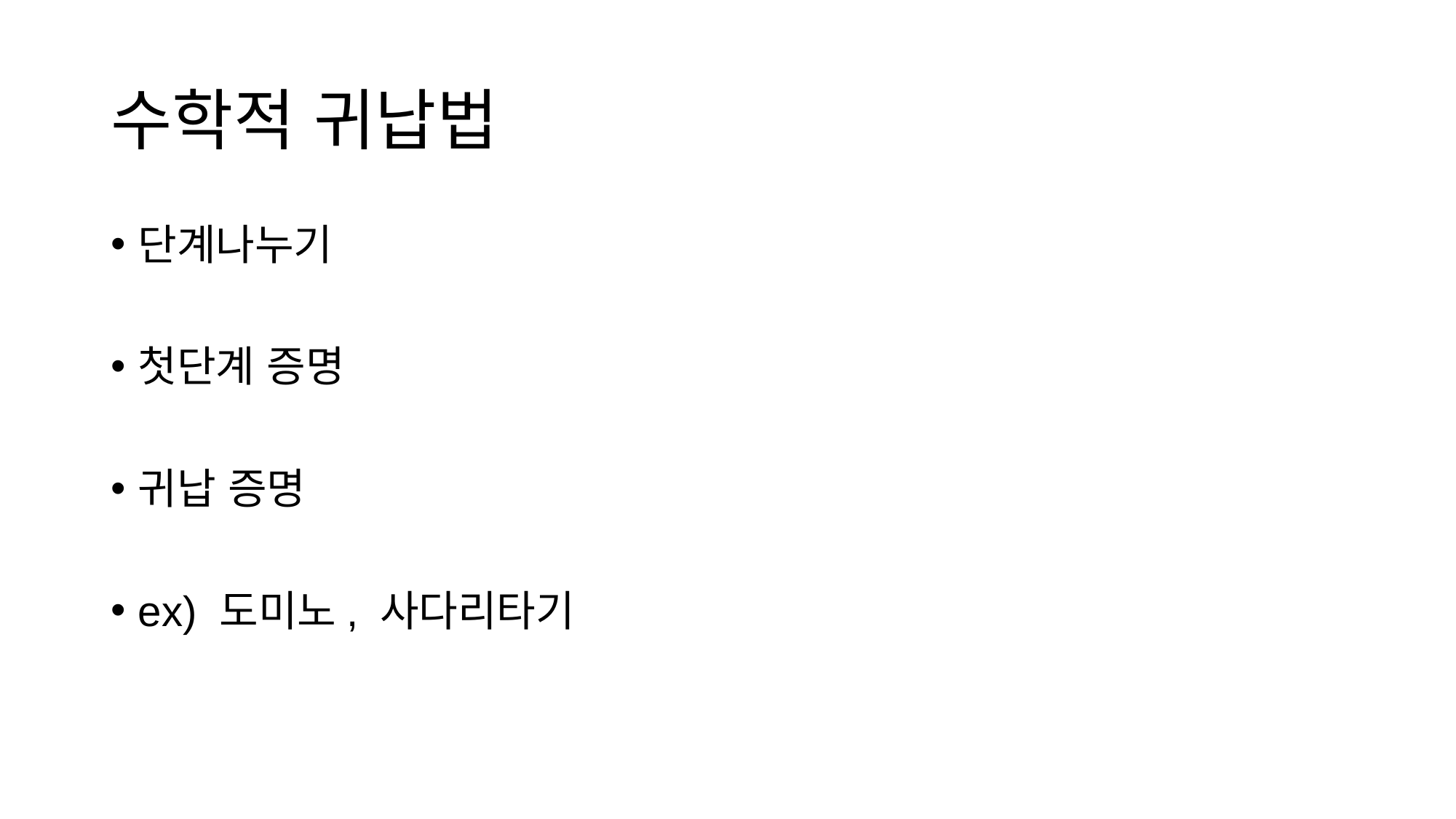

# 수학적 귀납법
단계나누기

첫단계 증명

귀납 증명

ex) 도미노, 사다리타기